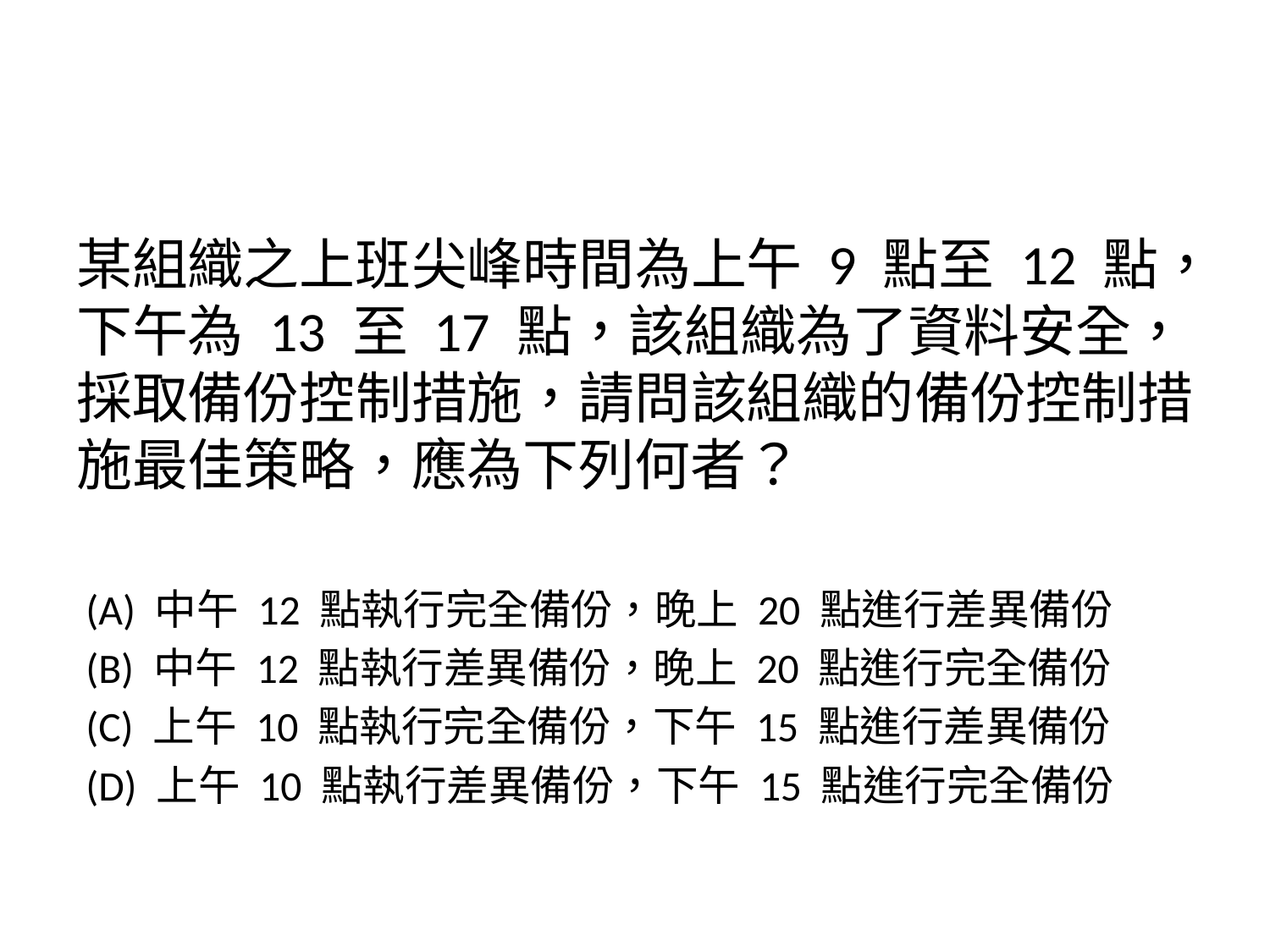

某組織之上班尖峰時間為上午 9 點至 12 點，下午為 13 至 17 點，該組織為了資料安全，採取備份控制措施，請問該組織的備份控制措施最佳策略，應為下列何者？

 (A) 中午 12 點執行完全備份，晚上 20 點進行差異備份
 (B) 中午 12 點執行差異備份，晚上 20 點進行完全備份
 (C) 上午 10 點執行完全備份，下午 15 點進行差異備份
 (D) 上午 10 點執行差異備份，下午 15 點進行完全備份